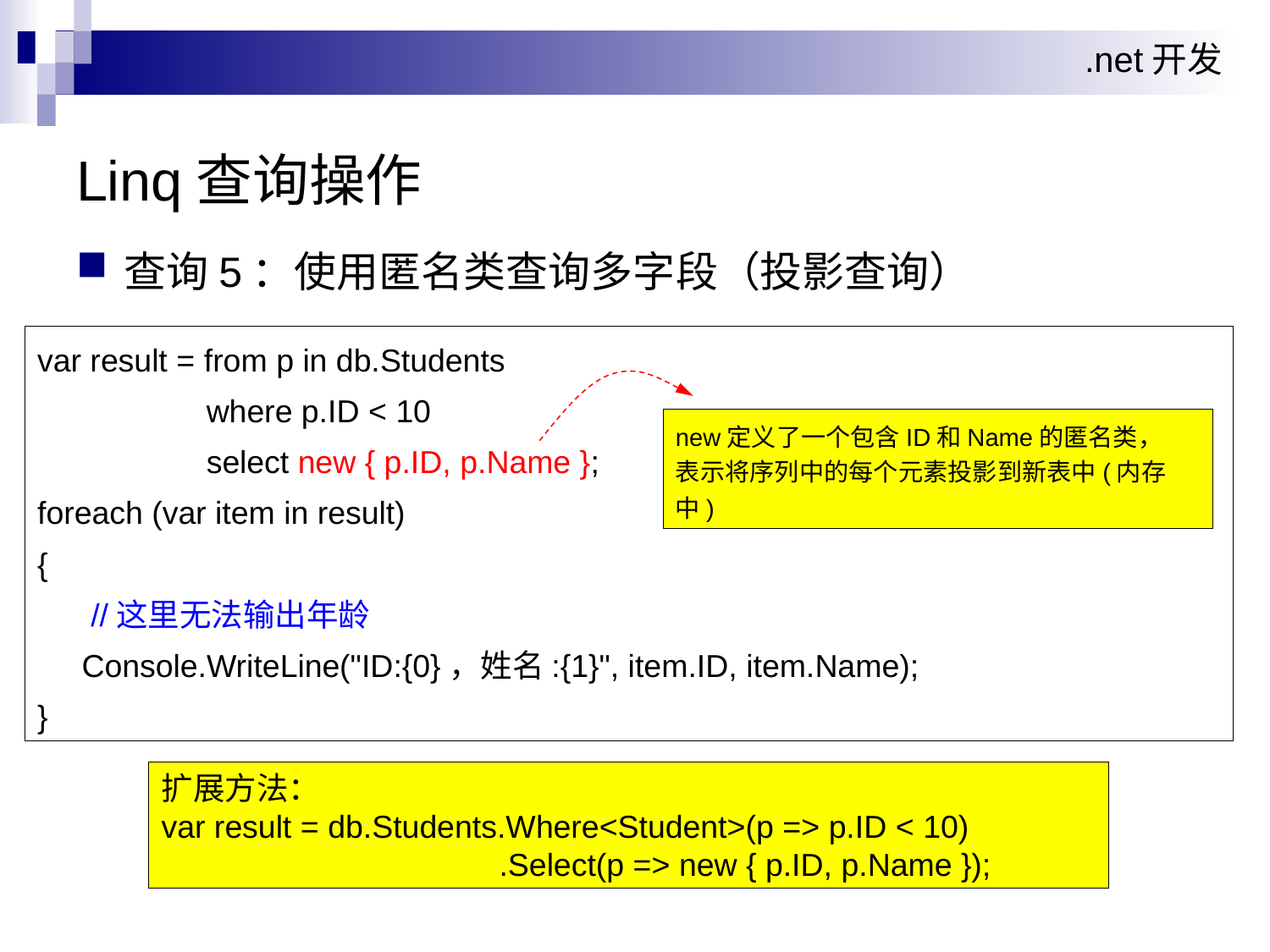

Linq查询操作
查询5：使用匿名类查询多字段（投影查询）
var result = from p in db.Students
                   where p.ID < 10
                   select new { p.ID, p.Name };
foreach (var item in result)
{
      //这里无法输出年龄
     Console.WriteLine("ID:{0}，姓名:{1}", item.ID, item.Name);
}

new定义了一个包含ID和Name的匿名类，
表示将序列中的每个元素投影到新表中(内存中)
扩展方法：
var result = db.Students.Where<Student>(p => p.ID < 10)
                                      .Select(p => new { p.ID, p.Name });